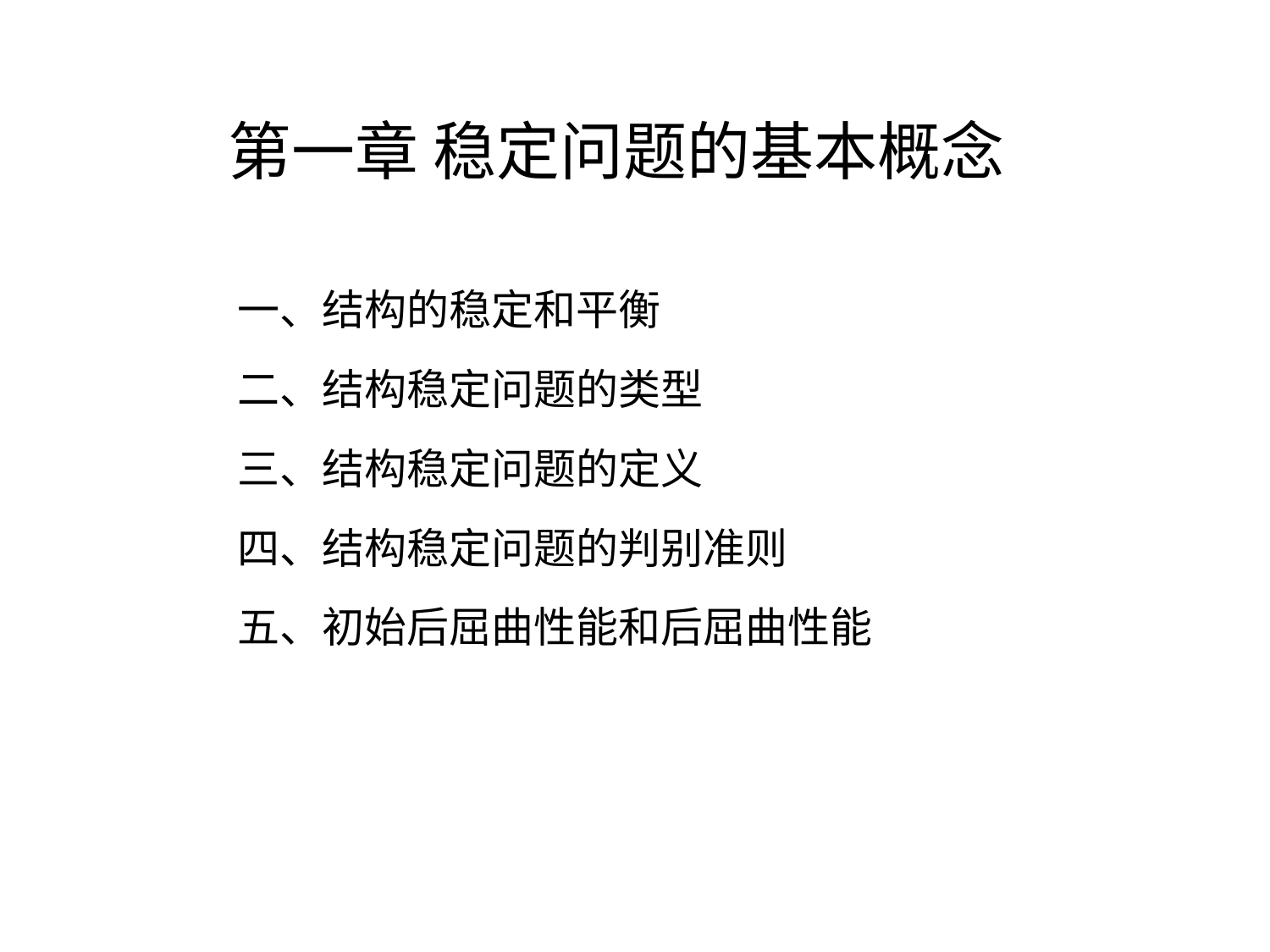

# 第一章 稳定问题的基本概念
一、结构的稳定和平衡
二、结构稳定问题的类型
三、结构稳定问题的定义
四、结构稳定问题的判别准则
五、初始后屈曲性能和后屈曲性能